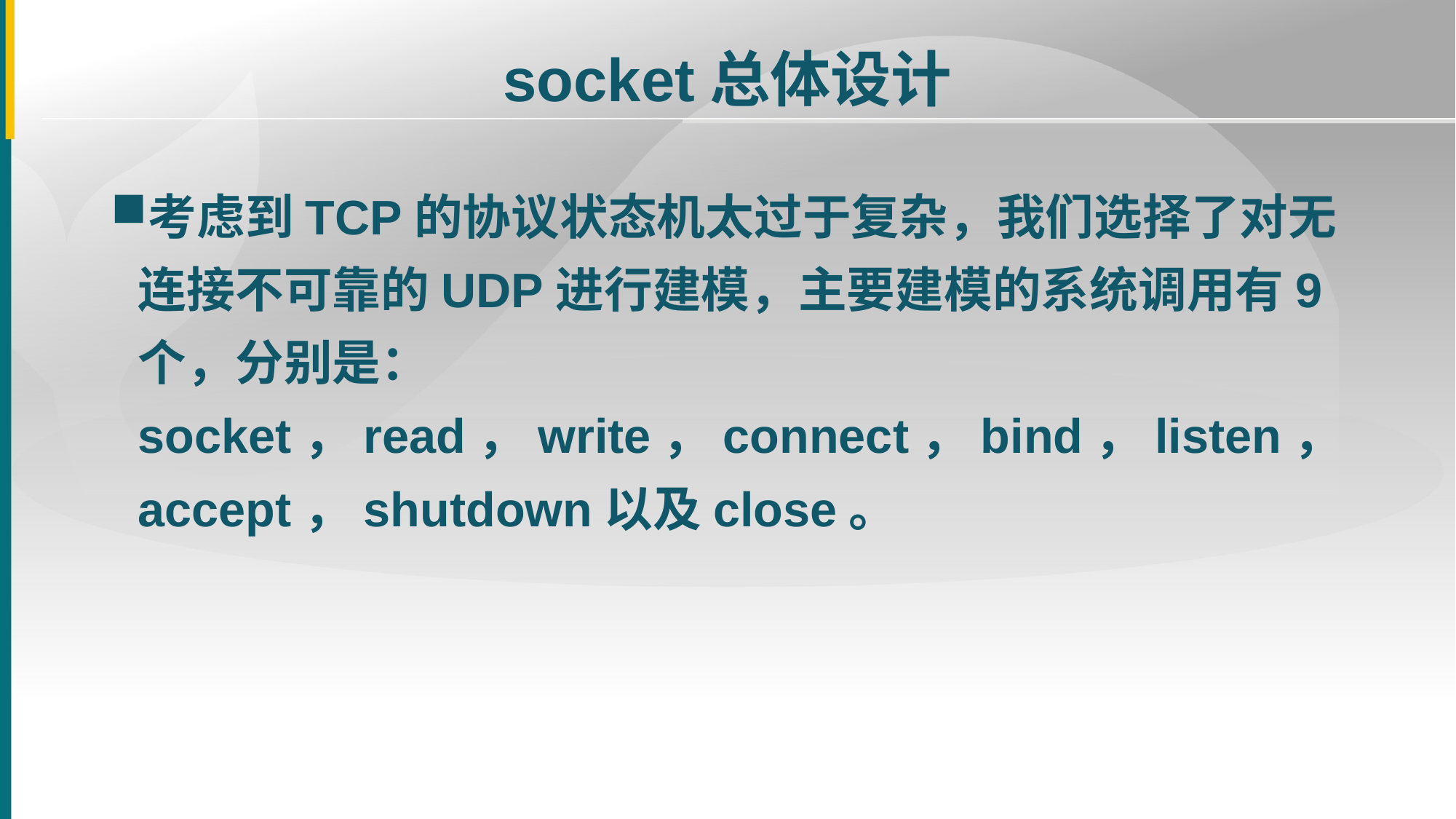

# socket总体设计
考虑到TCP的协议状态机太过于复杂，我们选择了对无连接不可靠的UDP进行建模，主要建模的系统调用有9个，分别是：socket，read，write，connect，bind，listen，accept，shutdown以及close。